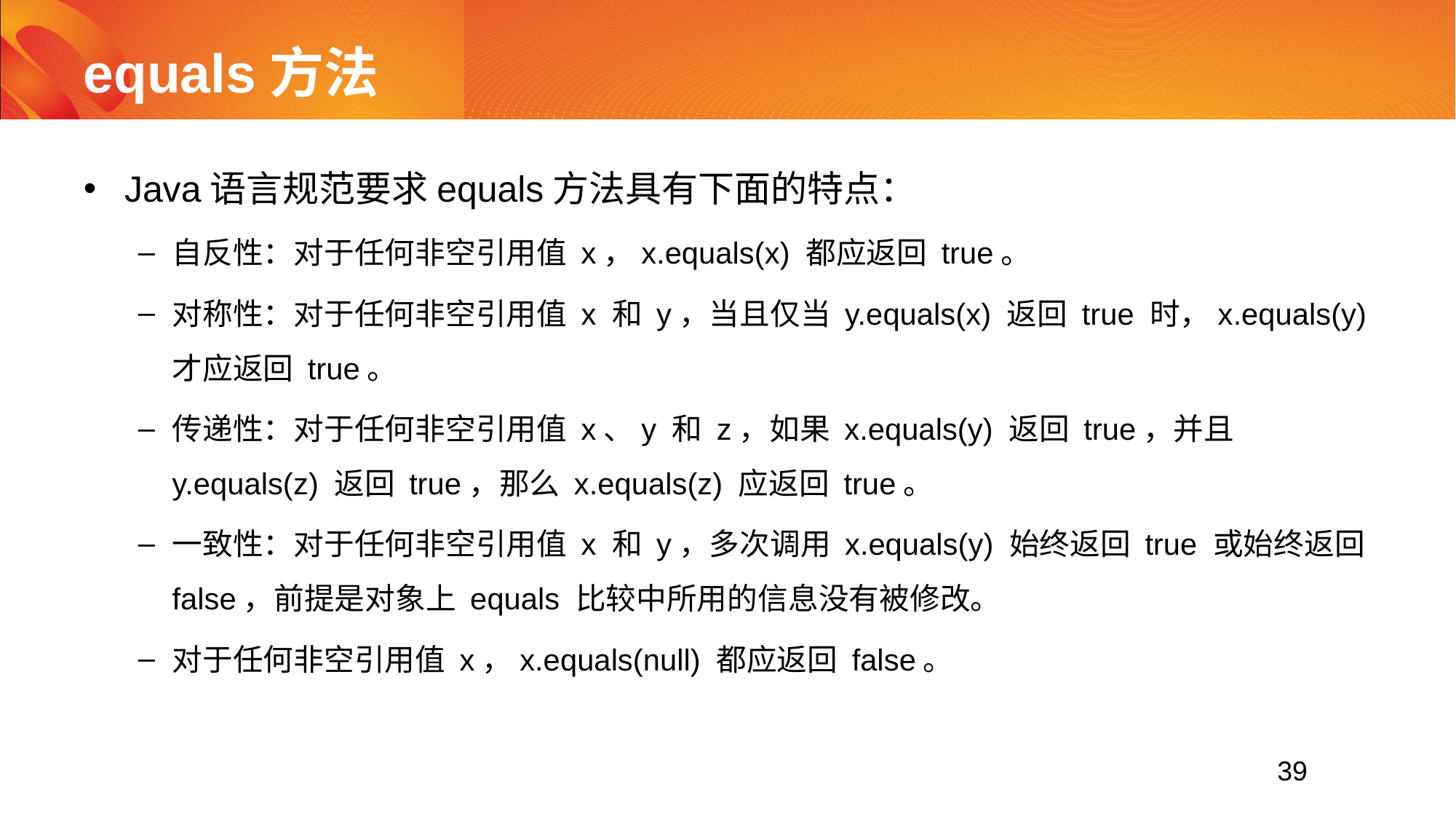

# equals方法
Java语言规范要求equals方法具有下面的特点：
自反性：对于任何非空引用值 x，x.equals(x) 都应返回 true。
对称性：对于任何非空引用值 x 和 y，当且仅当 y.equals(x) 返回 true 时，x.equals(y) 才应返回 true。
传递性：对于任何非空引用值 x、y 和 z，如果 x.equals(y) 返回 true，并且 y.equals(z) 返回 true，那么 x.equals(z) 应返回 true。
一致性：对于任何非空引用值 x 和 y，多次调用 x.equals(y) 始终返回 true 或始终返回 false，前提是对象上 equals 比较中所用的信息没有被修改。
对于任何非空引用值 x，x.equals(null) 都应返回 false。